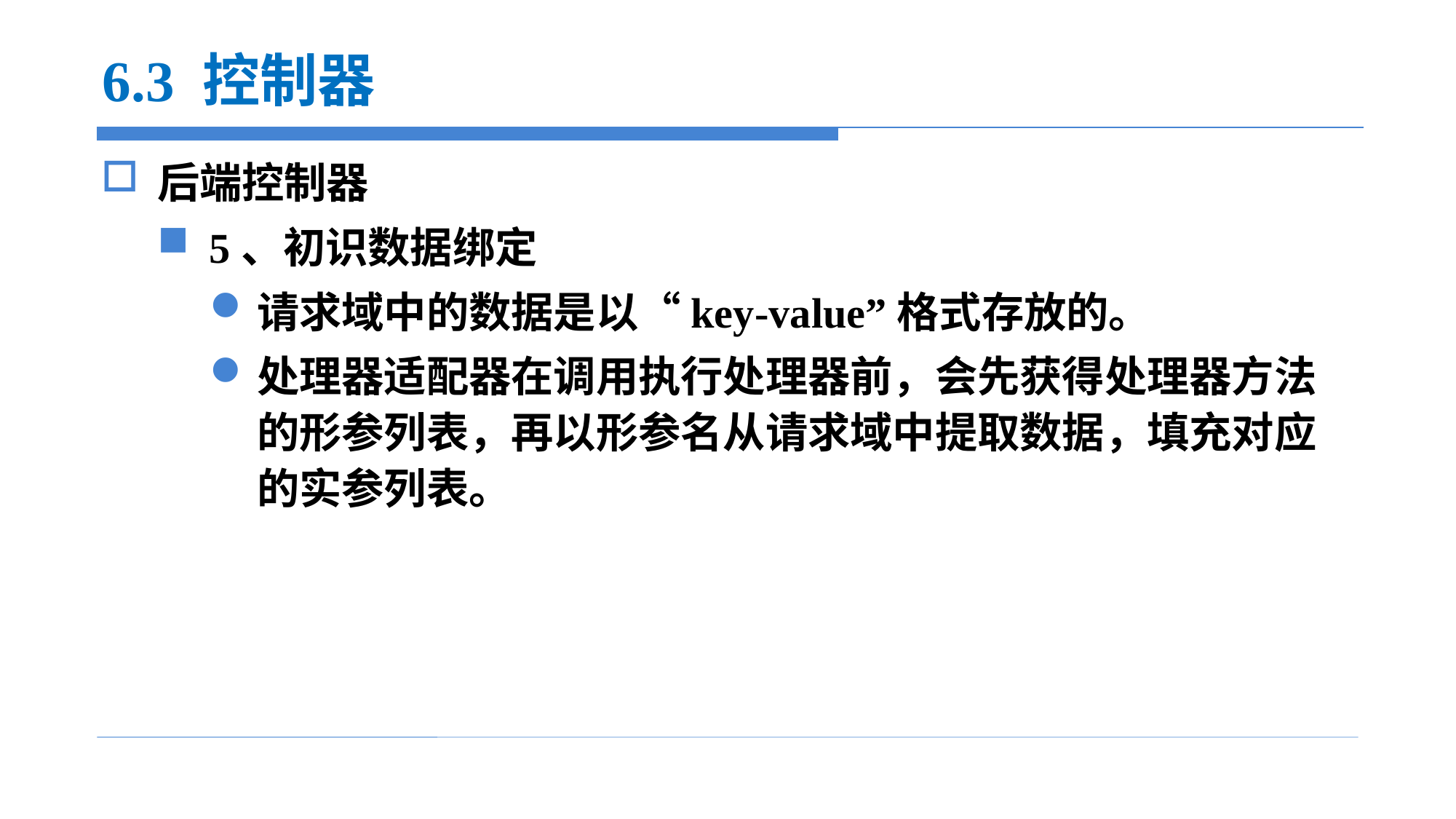

# 6.3 控制器
后端控制器
5、初识数据绑定
请求域中的数据是以“key-value”格式存放的。
处理器适配器在调用执行处理器前，会先获得处理器方法的形参列表，再以形参名从请求域中提取数据，填充对应的实参列表。

15